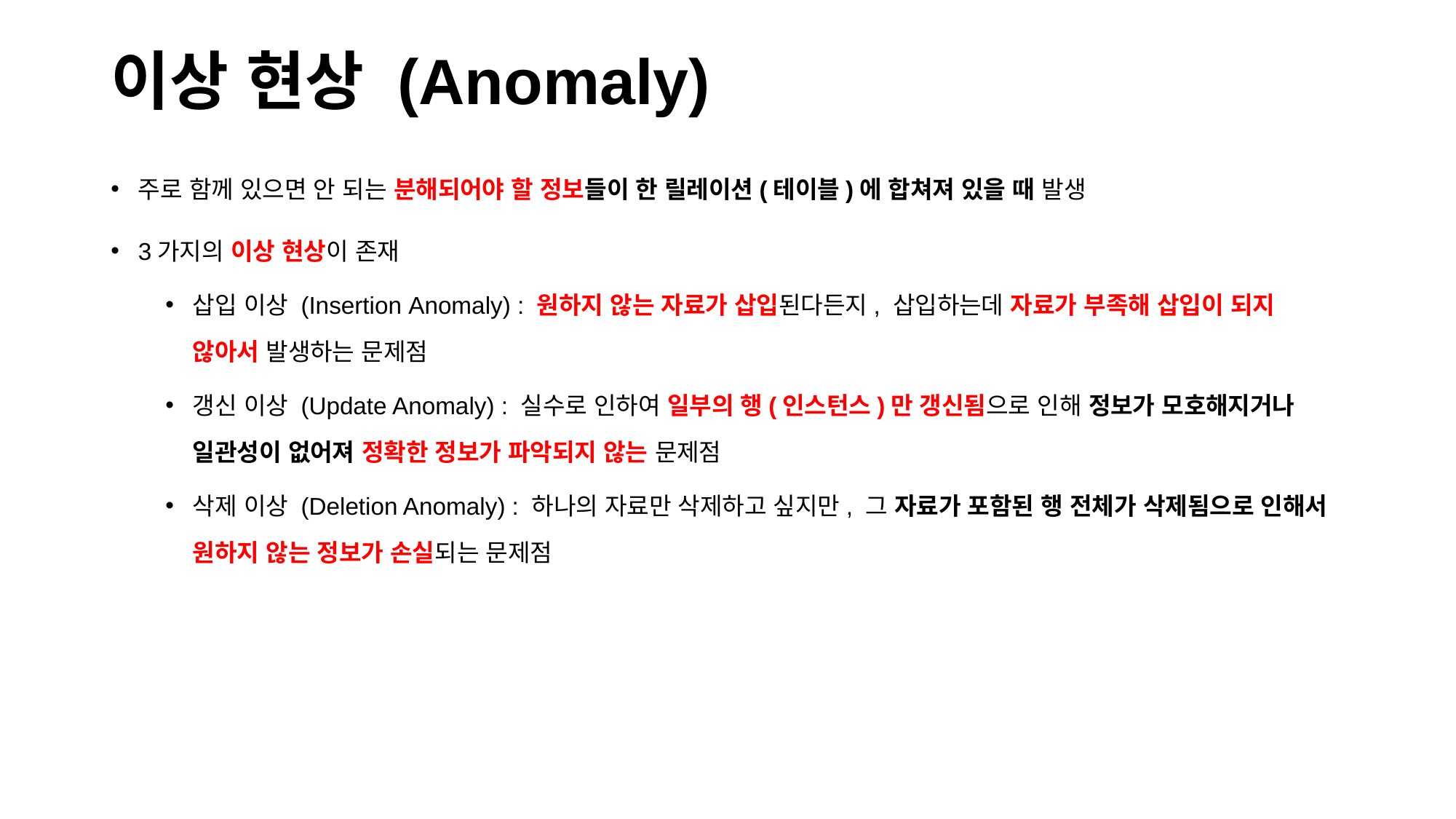

# 이상 현상 (Anomaly)
주로 함께 있으면 안 되는 분해되어야 할 정보들이 한 릴레이션(테이블)에 합쳐져 있을 때 발생
3가지의 이상 현상이 존재
삽입 이상 (Insertion Anomaly) : 원하지 않는 자료가 삽입된다든지, 삽입하는데 자료가 부족해 삽입이 되지 않아서 발생하는 문제점
갱신 이상 (Update Anomaly) : 실수로 인하여 일부의 행(인스턴스)만 갱신됨으로 인해 정보가 모호해지거나 일관성이 없어져 정확한 정보가 파악되지 않는 문제점
삭제 이상 (Deletion Anomaly) : 하나의 자료만 삭제하고 싶지만, 그 자료가 포함된 행 전체가 삭제됨으로 인해서 원하지 않는 정보가 손실되는 문제점